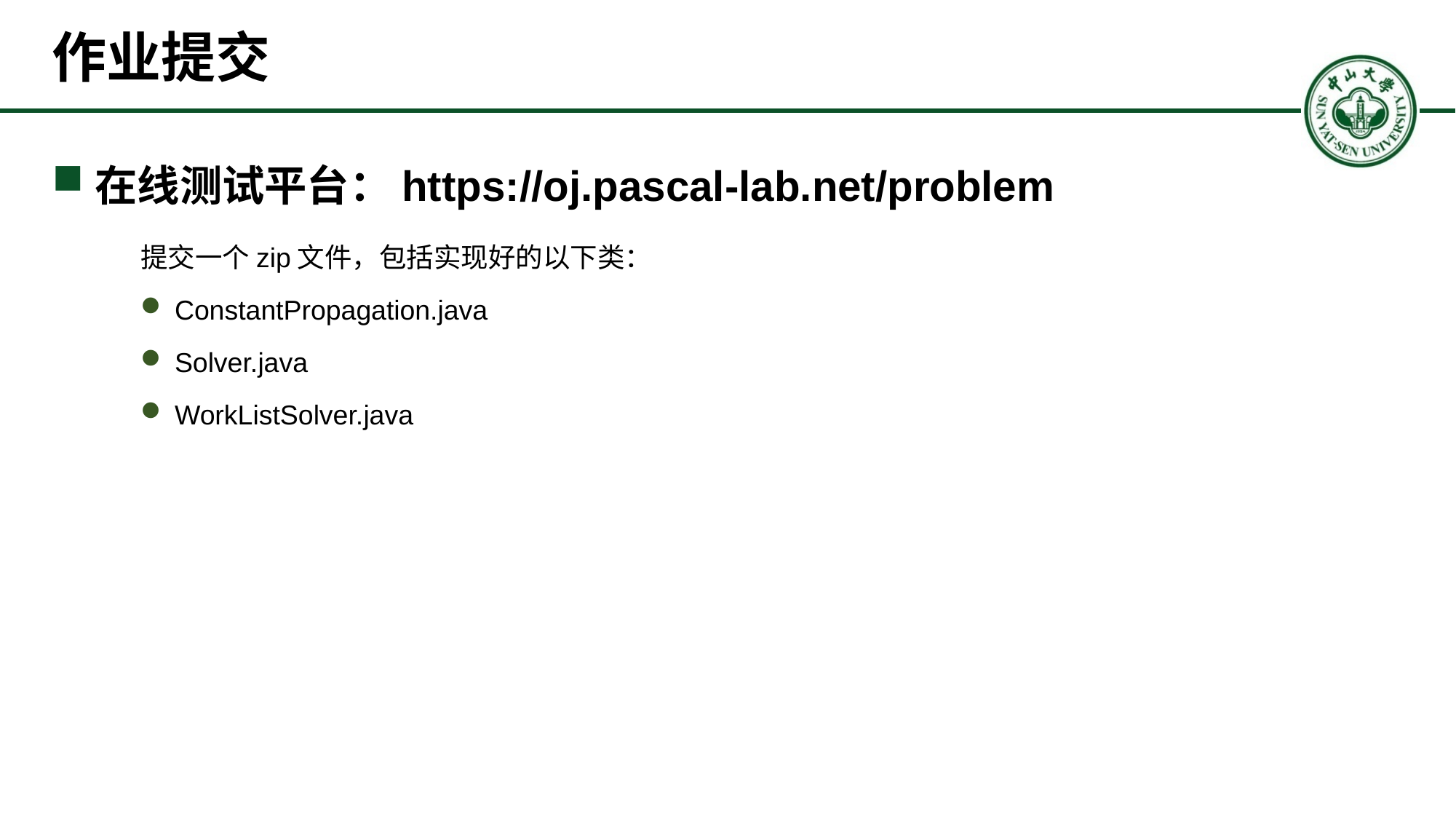

# 作业提交
在线测试平台：https://oj.pascal-lab.net/problem
提交一个zip文件，包括实现好的以下类：
ConstantPropagation.java
Solver.java
WorkListSolver.java